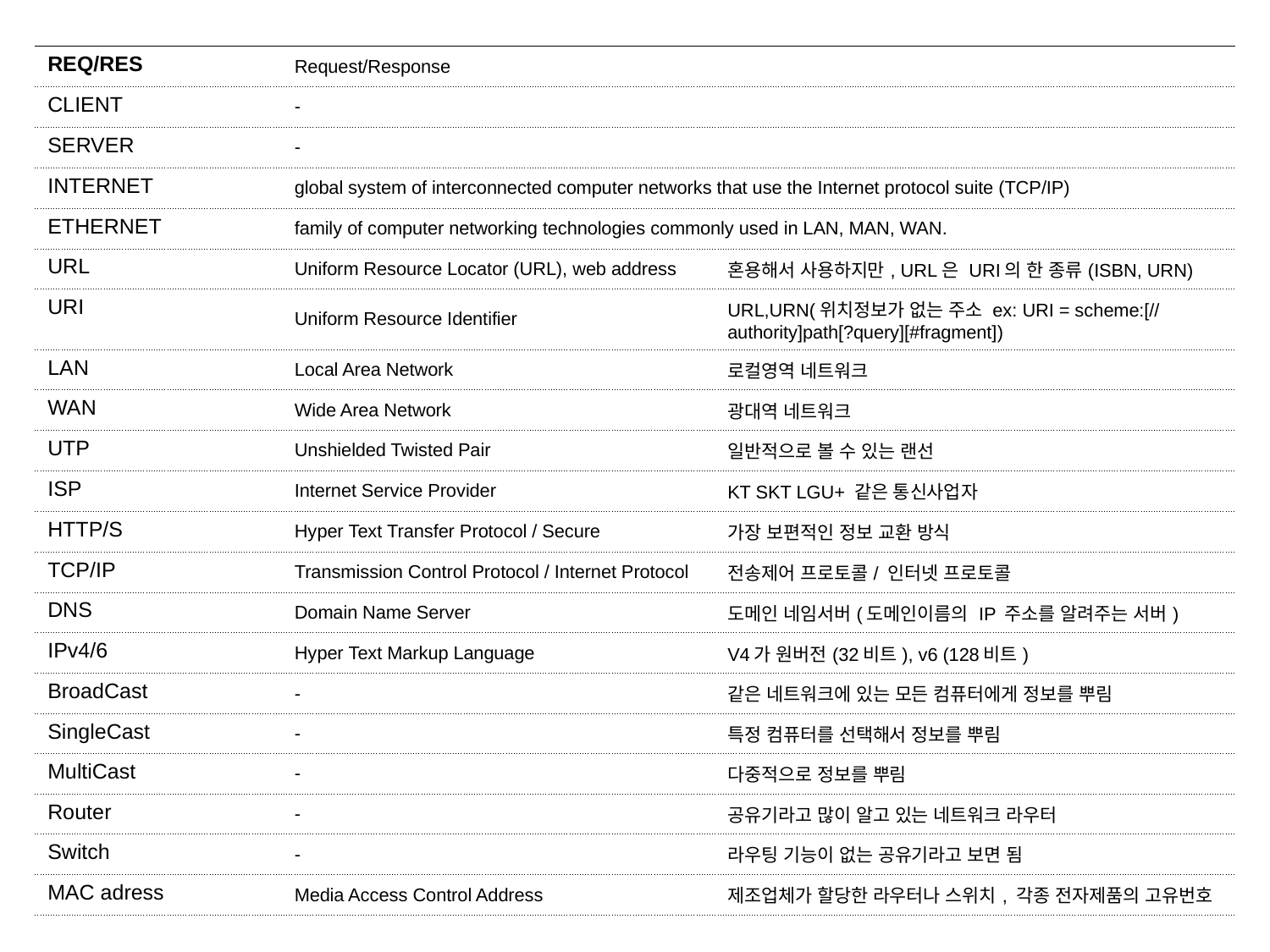

| REQ/RES | Request/Response |  |
| --- | --- | --- |
| CLIENT | - |  |
| SERVER | - |  |
| INTERNET | global system of interconnected computer networks that use the Internet protocol suite (TCP/IP) |  |
| ETHERNET | family of computer networking technologies commonly used in LAN, MAN, WAN. |  |
| URL | Uniform Resource Locator (URL), web address | 혼용해서 사용하지만, URL은 URI의 한 종류(ISBN, URN) |
| URI | Uniform Resource Identifier | URL,URN(위치정보가 없는 주소 ex: URI = scheme:[//authority]path[?query][#fragment]) |
| LAN | Local Area Network | 로컬영역 네트워크 |
| WAN | Wide Area Network | 광대역 네트워크 |
| UTP | Unshielded Twisted Pair | 일반적으로 볼 수 있는 랜선 |
| ISP | Internet Service Provider | KT SKT LGU+ 같은 통신사업자 |
| HTTP/S | Hyper Text Transfer Protocol / Secure | 가장 보편적인 정보 교환 방식 |
| TCP/IP | Transmission Control Protocol / Internet Protocol | 전송제어 프로토콜/ 인터넷 프로토콜 |
| DNS | Domain Name Server | 도메인 네임서버(도메인이름의 IP 주소를 알려주는 서버) |
| IPv4/6 | Hyper Text Markup Language | V4가 원버전(32비트), v6 (128비트) |
| BroadCast | - | 같은 네트워크에 있는 모든 컴퓨터에게 정보를 뿌림 |
| SingleCast | - | 특정 컴퓨터를 선택해서 정보를 뿌림 |
| MultiCast | - | 다중적으로 정보를 뿌림 |
| Router | - | 공유기라고 많이 알고 있는 네트워크 라우터 |
| Switch | - | 라우팅 기능이 없는 공유기라고 보면 됨 |
| MAC adress | Media Access Control Address | 제조업체가 할당한 라우터나 스위치, 각종 전자제품의 고유번호 |